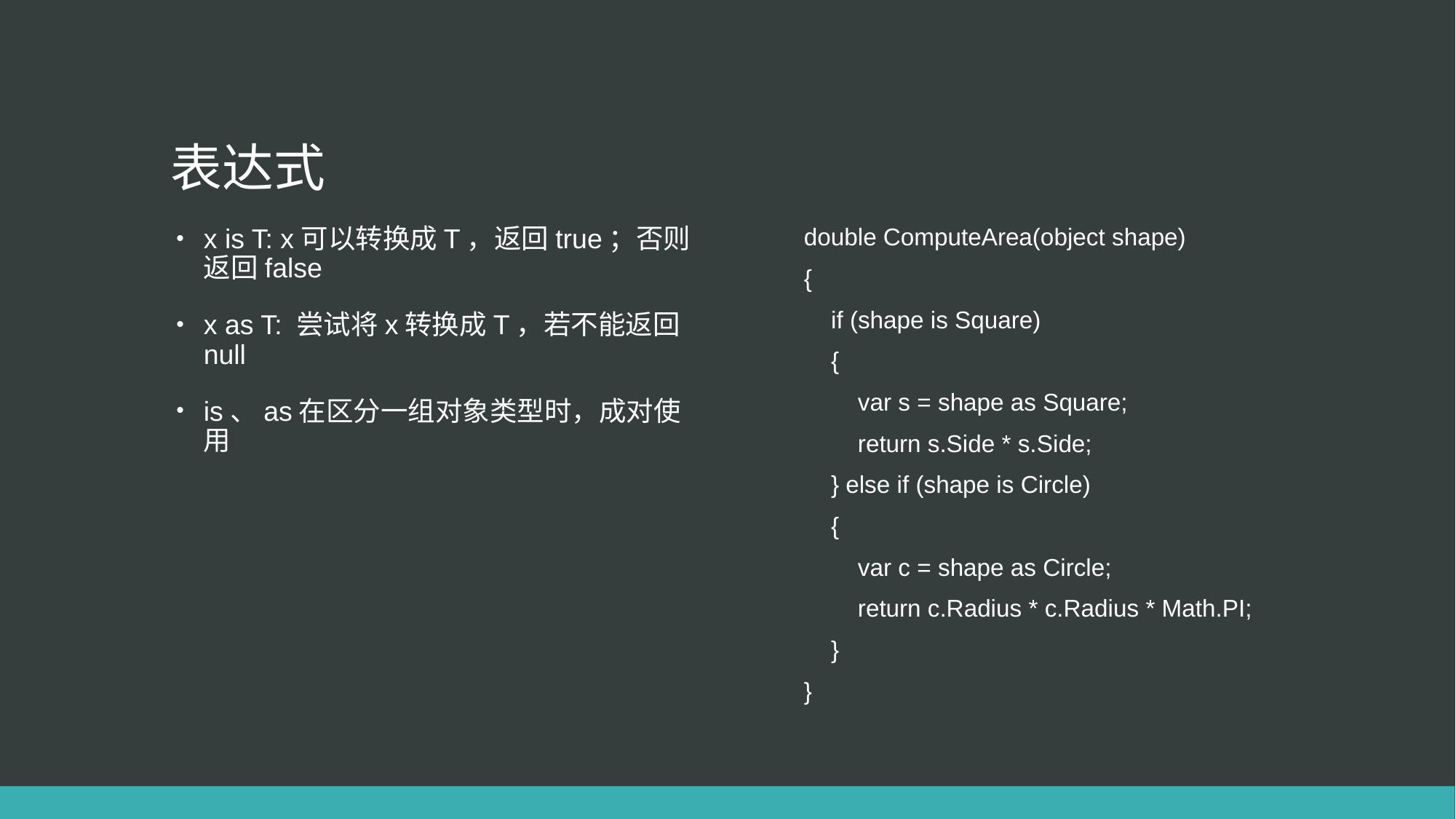

# 表达式
x is T: x可以转换成T，返回true；否则返回false
x as T: 尝试将x转换成T，若不能返回null
is、as在区分一组对象类型时，成对使用

double ComputeArea(object shape)
{
    if (shape is Square)
    {
        var s = shape as Square;
        return s.Side * s.Side;
    } else if (shape is Circle)
    {
        var c = shape as Circle;
        return c.Radius * c.Radius * Math.PI;
    }
}